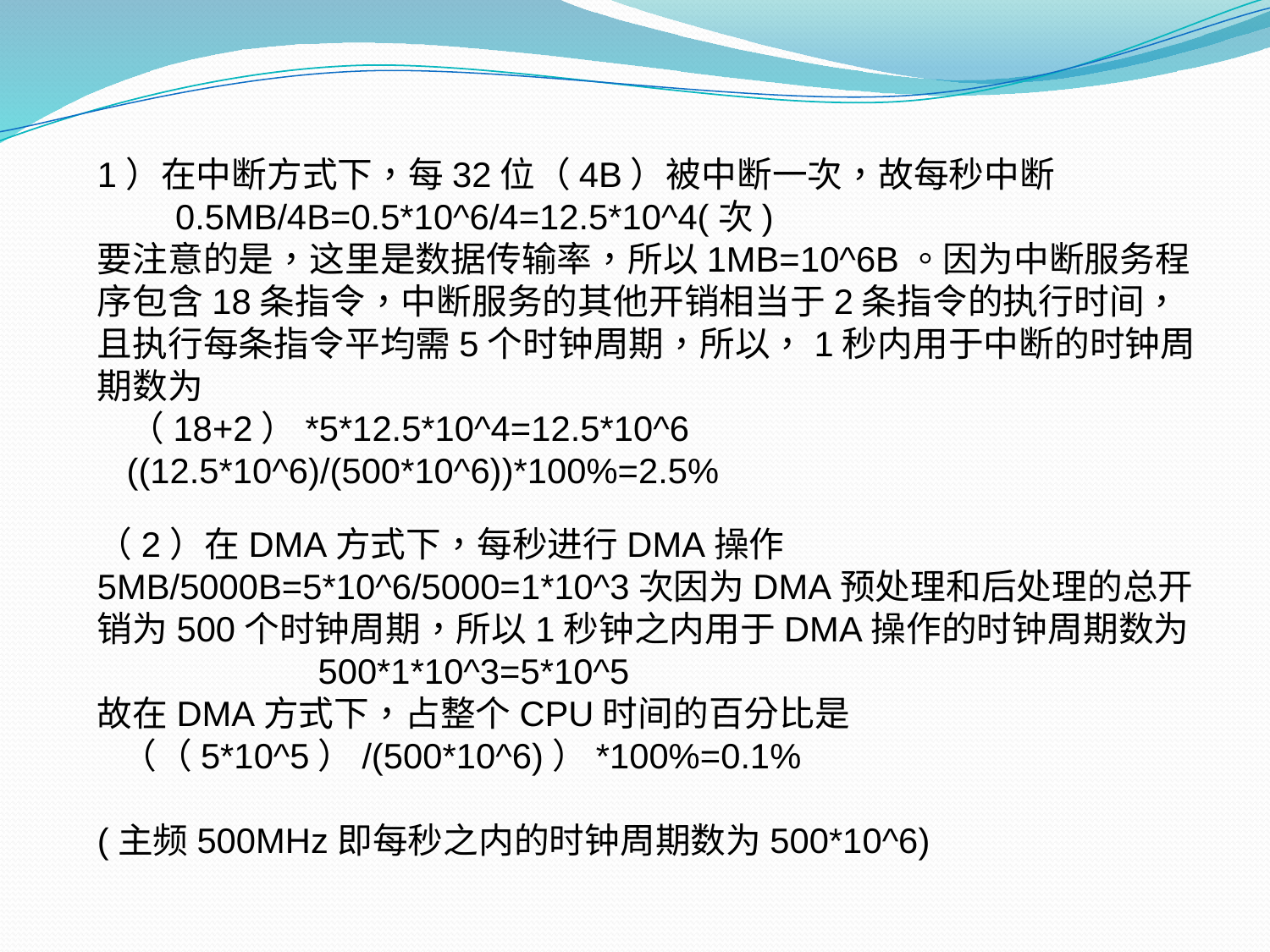

1）在中断方式下，每32位（4B）被中断一次，故每秒中断
        0.5MB/4B=0.5*10^6/4=12.5*10^4(次)
要注意的是，这里是数据传输率，所以1MB=10^6B。因为中断服务程序包含18条指令，中断服务的其他开销相当于2条指令的执行时间，且执行每条指令平均需5个时钟周期，所以，1秒内用于中断的时钟周期数为
   （18+2）*5*12.5*10^4=12.5*10^6
   ((12.5*10^6)/(500*10^6))*100%=2.5%
（2）在DMA方式下，每秒进行DMA操作
5MB/5000B=5*10^6/5000=1*10^3次因为DMA预处理和后处理的总开销为500个时钟周期，所以1秒钟之内用于DMA操作的时钟周期数为
　　　　　　500*1*10^3=5*10^5
故在DMA方式下，占整个CPU时间的百分比是
  （（5*10^5）/(500*10^6)）*100%=0.1%

(主频500MHz即每秒之内的时钟周期数为500*10^6)